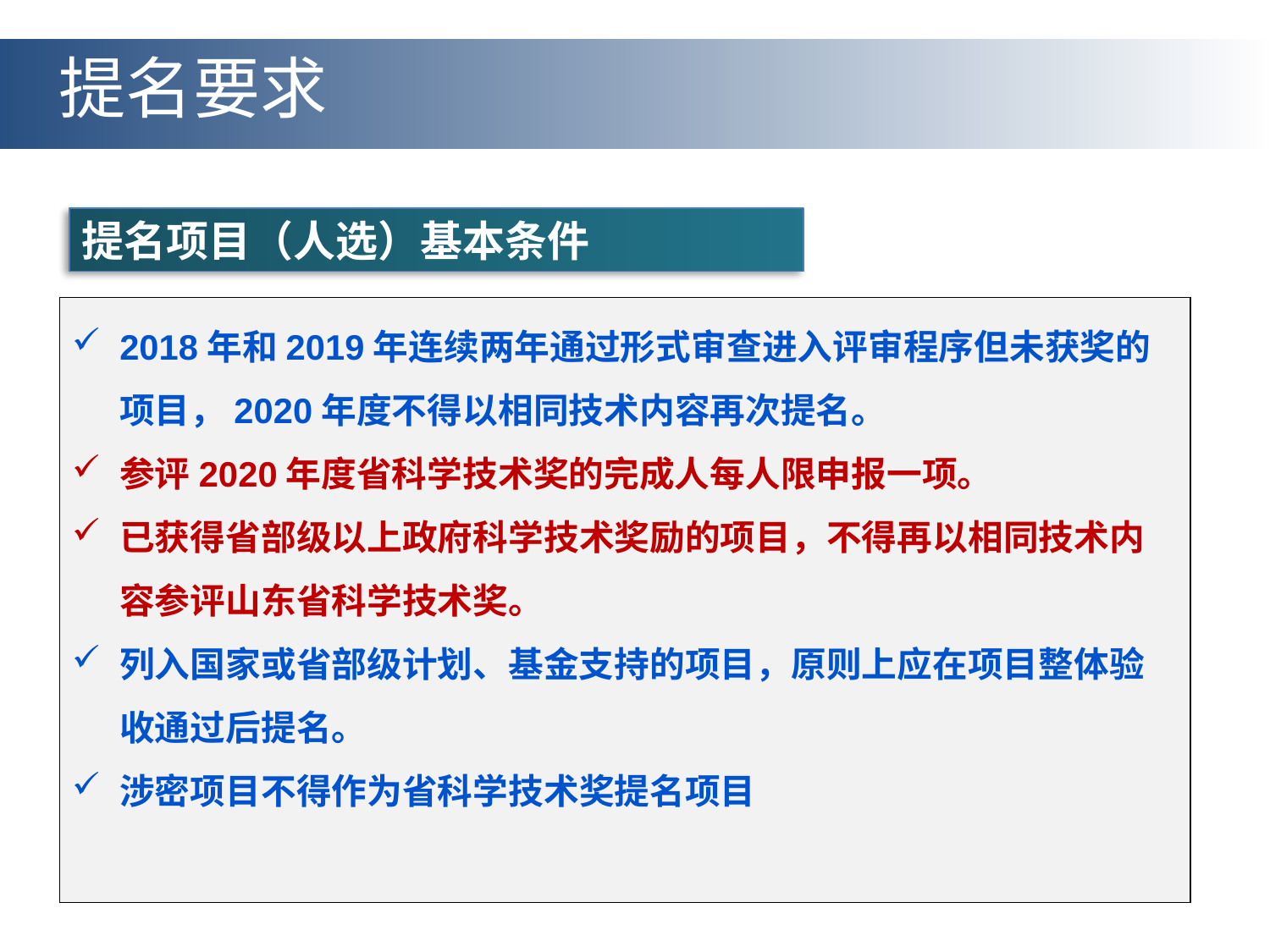

提名要求
提名项目（人选）基本条件
2018年和2019年连续两年通过形式审查进入评审程序但未获奖的项目，2020年度不得以相同技术内容再次提名。
参评2020年度省科学技术奖的完成人每人限申报一项。
已获得省部级以上政府科学技术奖励的项目，不得再以相同技术内容参评山东省科学技术奖。
列入国家或省部级计划、基金支持的项目，原则上应在项目整体验收通过后提名。
涉密项目不得作为省科学技术奖提名项目